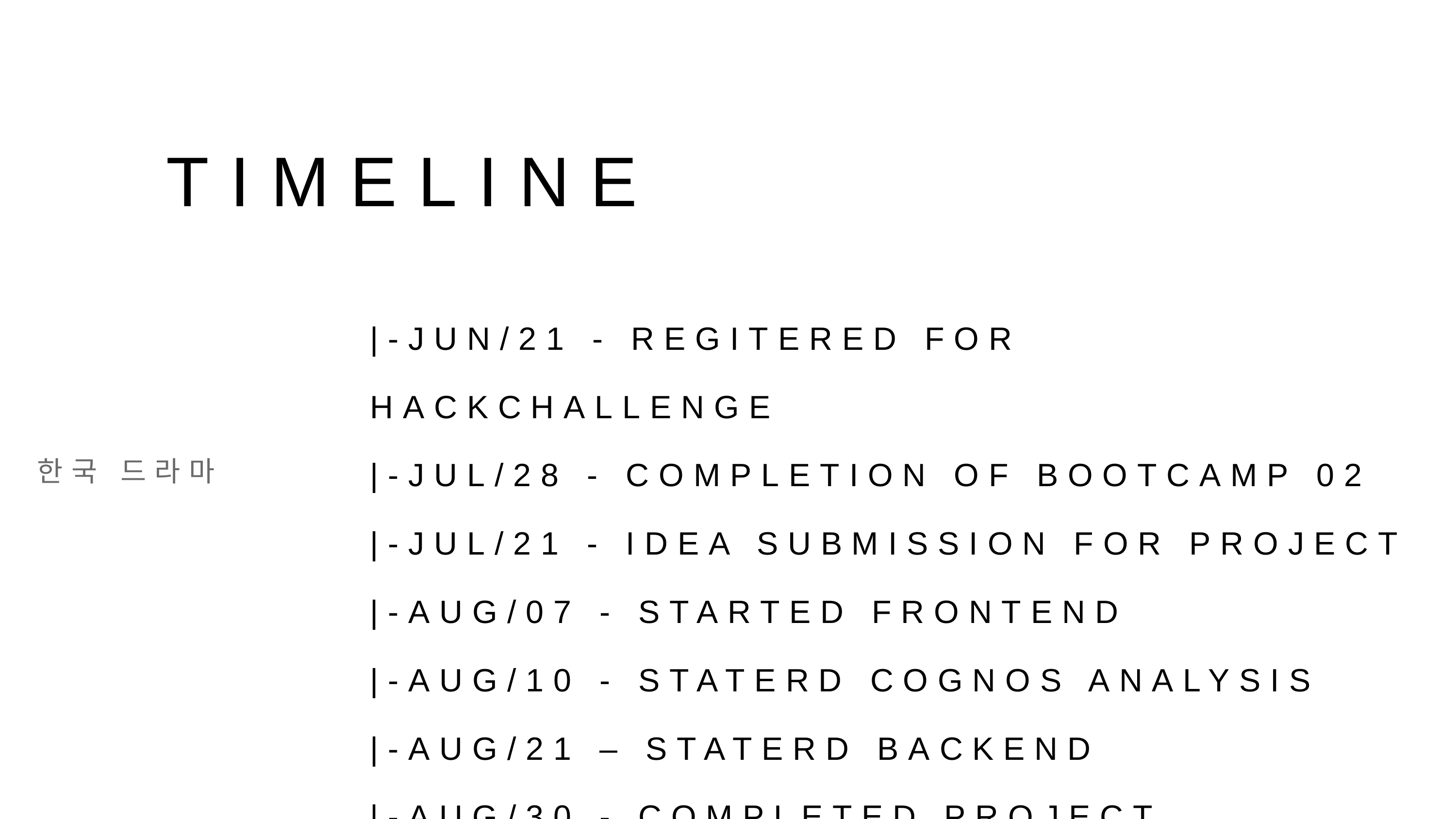

TIMELINE

       한국 드라마

|-JUN/21 - REGITERED FOR HACKCHALLENGE
|-JUL/28 - COMPLETION OF BOOTCAMP 02
|-JUL/21 - IDEA SUBMISSION FOR PROJECT
|-AUG/07 - STARTED FRONTEND
|-AUG/10 - STATERD COGNOS ANALYSIS
|-AUG/21 – STATERD BACKEND
|-AUG/30 - COMPLETED PROJECT